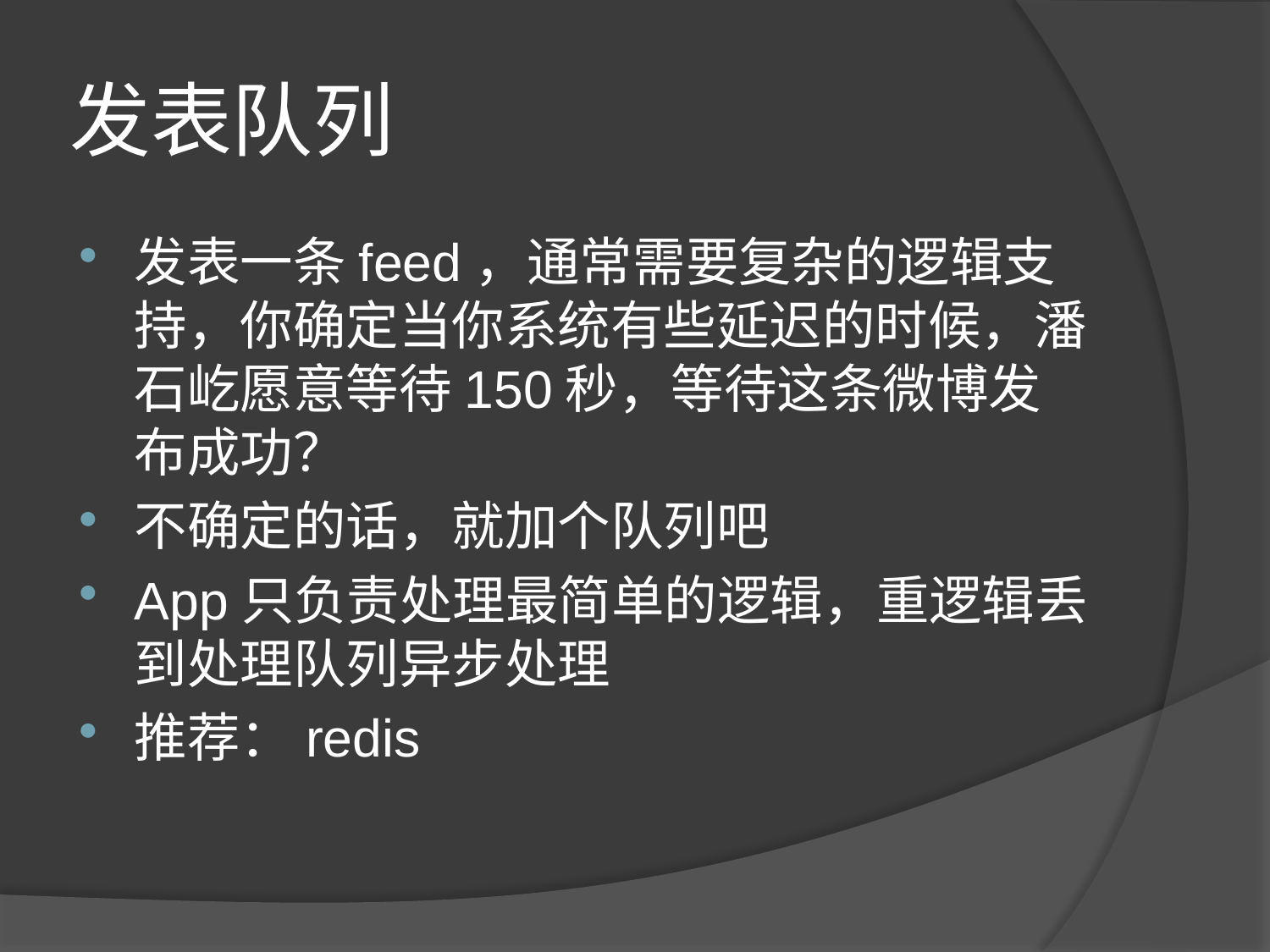

# 发表队列
发表一条feed，通常需要复杂的逻辑支持，你确定当你系统有些延迟的时候，潘石屹愿意等待150秒，等待这条微博发布成功？
不确定的话，就加个队列吧
App只负责处理最简单的逻辑，重逻辑丢到处理队列异步处理
推荐：redis